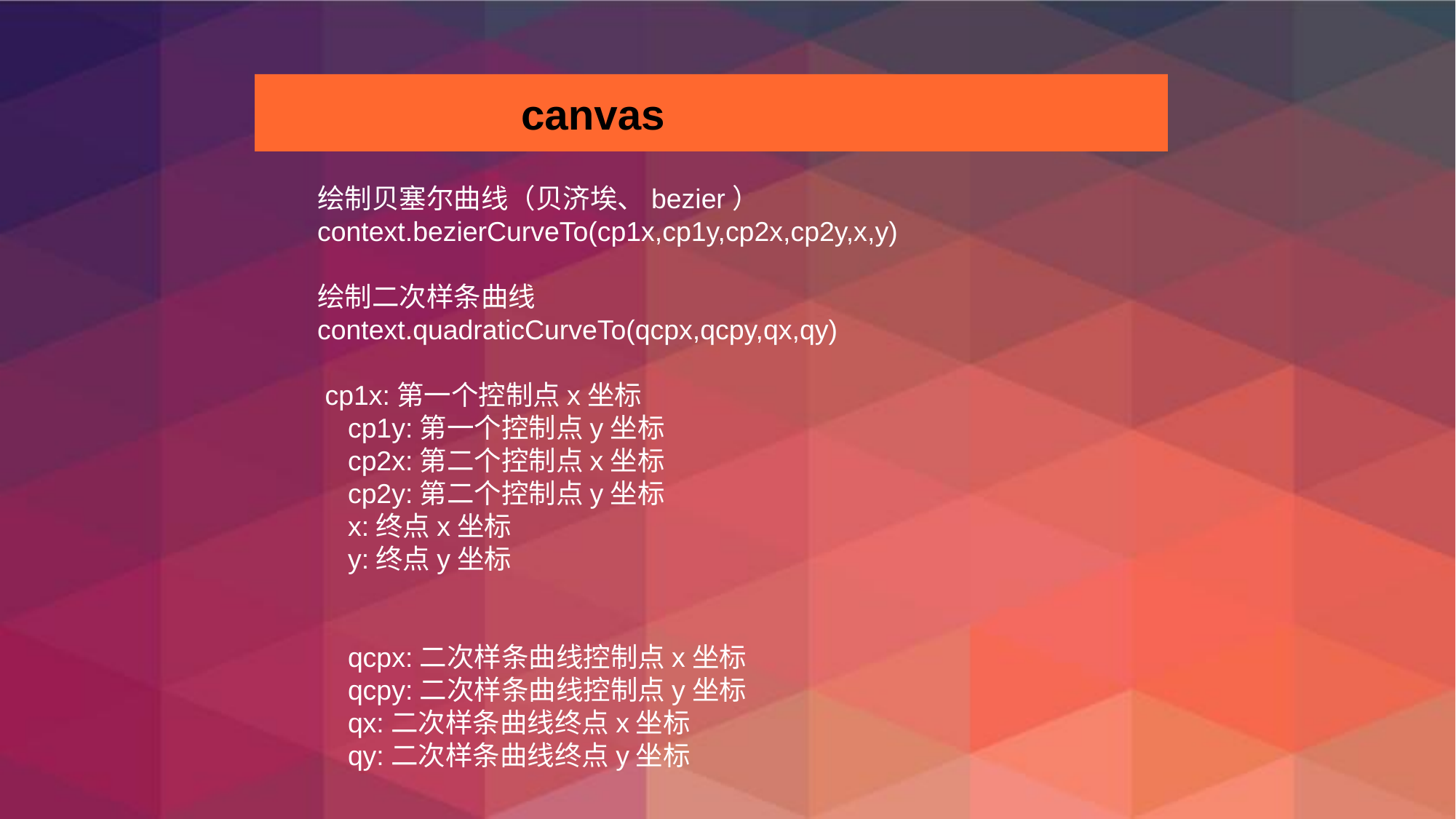

canvas
绘制贝塞尔曲线（贝济埃、bezier）
context.bezierCurveTo(cp1x,cp1y,cp2x,cp2y,x,y)

绘制二次样条曲线
context.quadraticCurveTo(qcpx,qcpy,qx,qy)

 cp1x:第一个控制点x坐标
    cp1y:第一个控制点y坐标
    cp2x:第二个控制点x坐标
    cp2y:第二个控制点y坐标
    x:终点x坐标
    y:终点y坐标

    qcpx:二次样条曲线控制点x坐标
    qcpy:二次样条曲线控制点y坐标
    qx:二次样条曲线终点x坐标
    qy:二次样条曲线终点y坐标